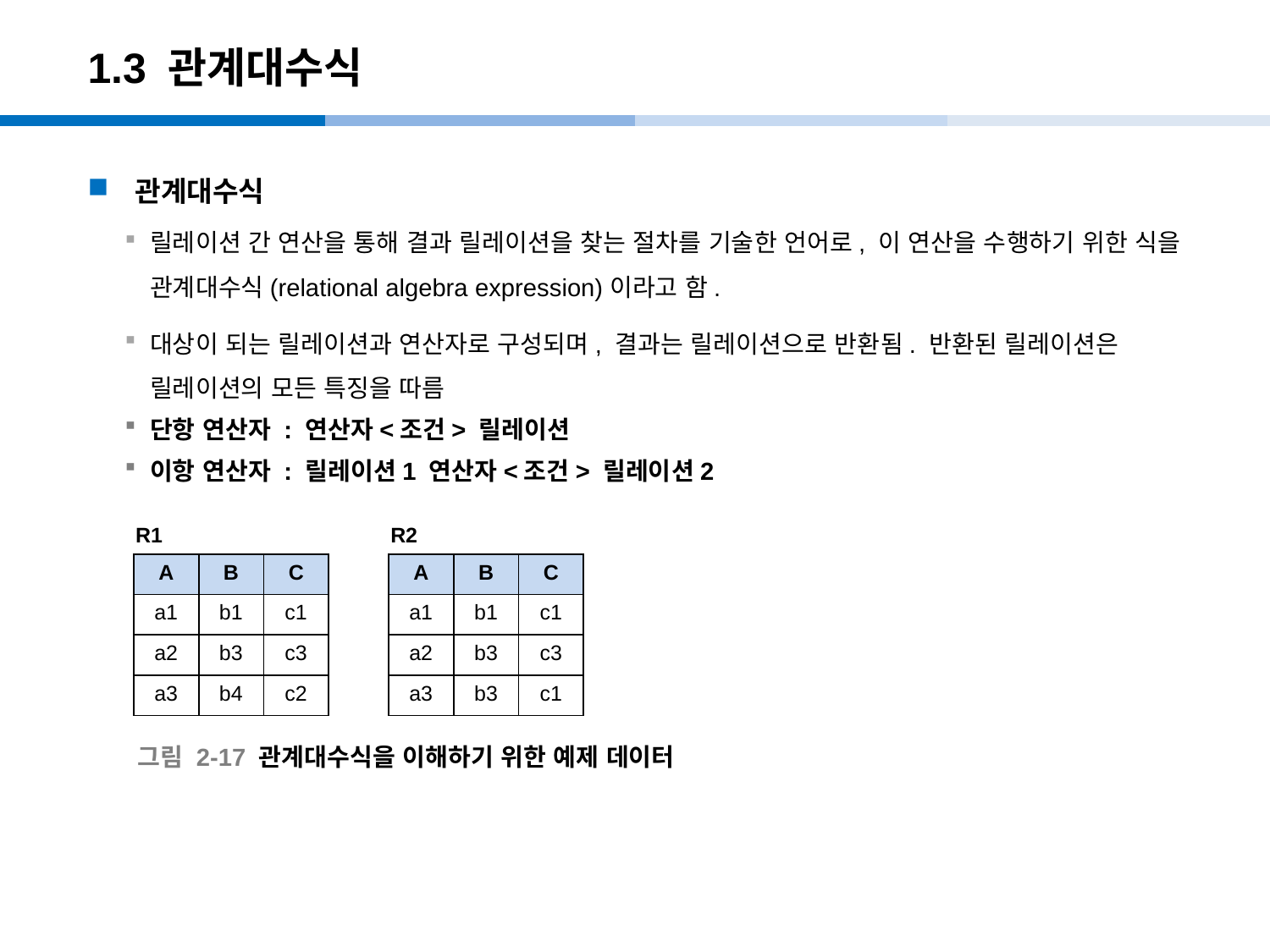

# 1.3 관계대수식
관계대수식
릴레이션 간 연산을 통해 결과 릴레이션을 찾는 절차를 기술한 언어로, 이 연산을 수행하기 위한 식을 관계대수식(relational algebra expression)이라고 함.
대상이 되는 릴레이션과 연산자로 구성되며, 결과는 릴레이션으로 반환됨. 반환된 릴레이션은 릴레이션의 모든 특징을 따름
단항 연산자 : 연산자<조건> 릴레이션
이항 연산자 : 릴레이션1 연산자<조건> 릴레이션2
R1
R2
| A | B | C |
| --- | --- | --- |
| a1 | b1 | c1 |
| a2 | b3 | c3 |
| a3 | b4 | c2 |
| A | B | C |
| --- | --- | --- |
| a1 | b1 | c1 |
| a2 | b3 | c3 |
| a3 | b3 | c1 |
그림 2-17 관계대수식을 이해하기 위한 예제 데이터